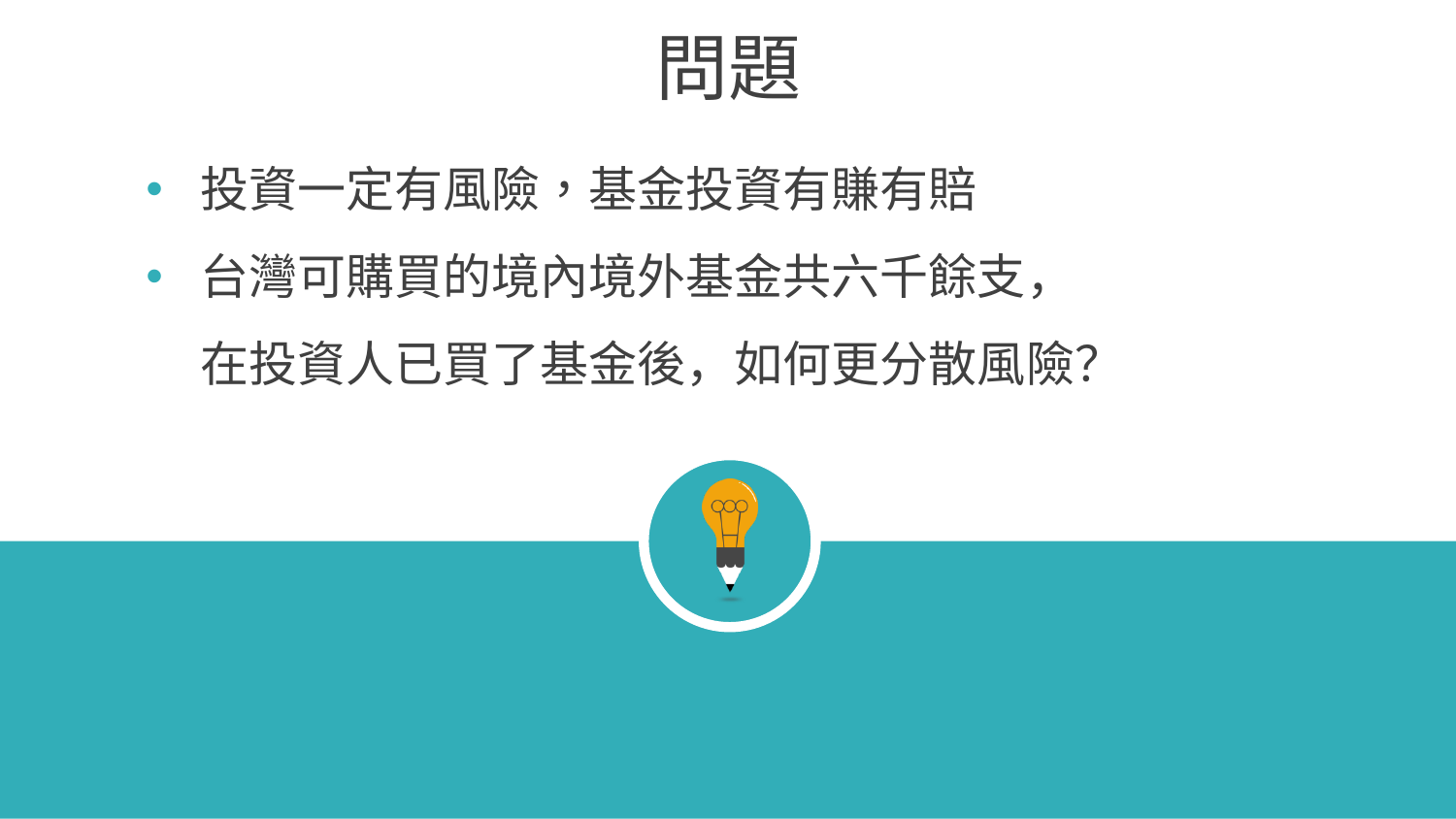

問題
投資一定有風險，基金投資有賺有賠
台灣可購買的境內境外基金共六千餘支，
在投資人已買了基金後，如何更分散風險？